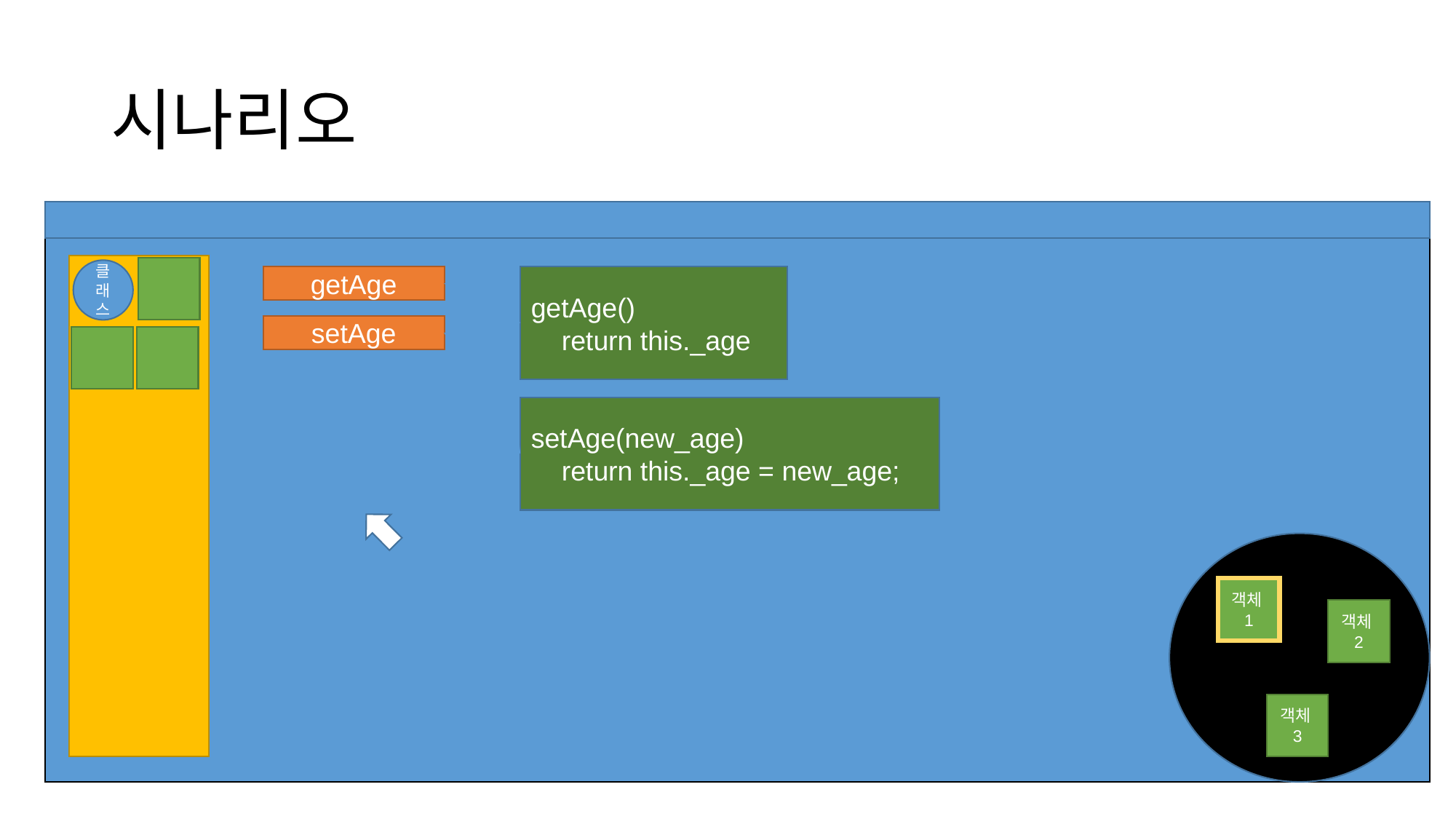

# 시나리오

클래스
getAge
getAge()
    return this._age
setAge

setAge(new_age)
    return this._age = new_age;

객체1
객체2
객체3